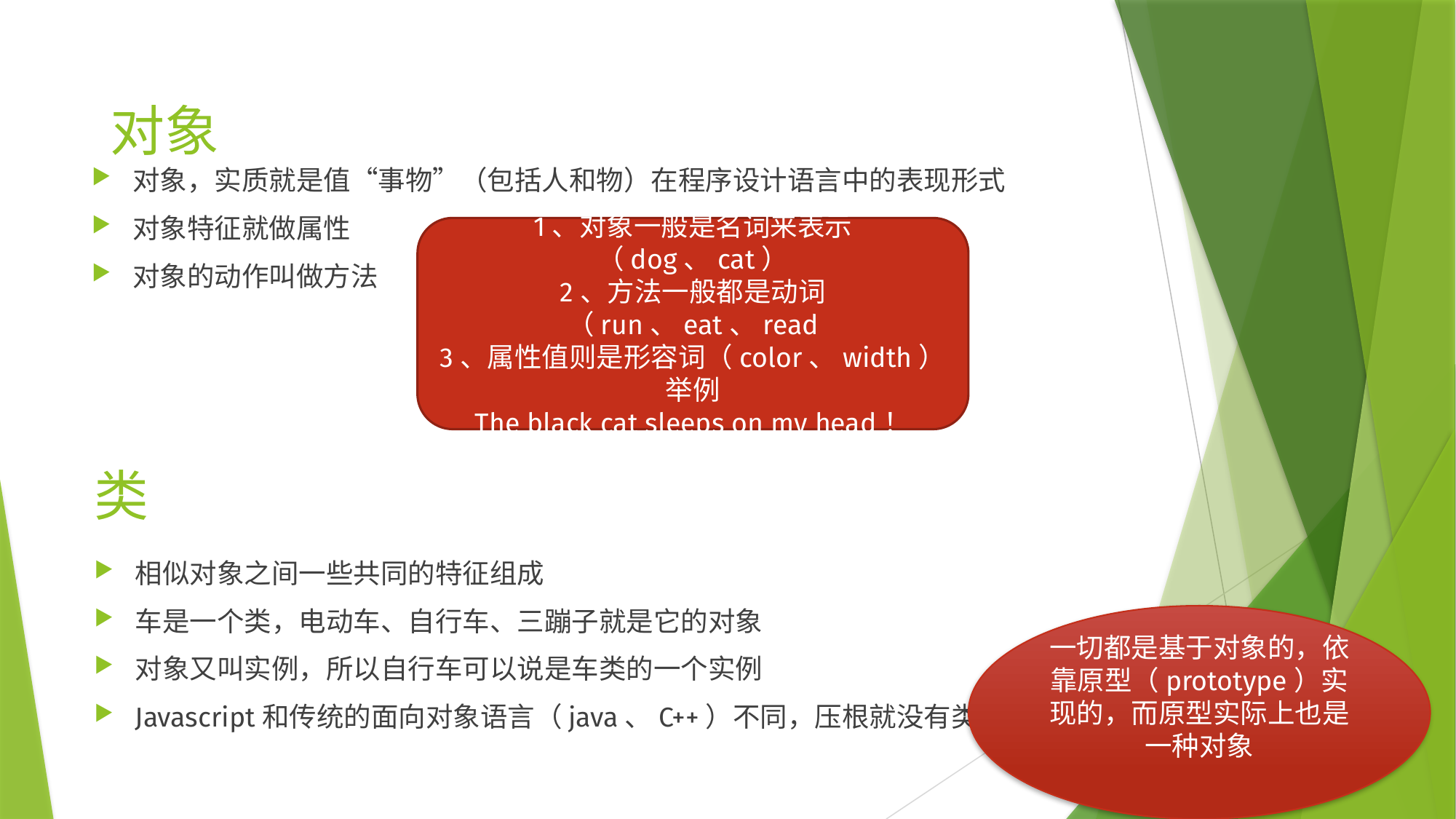

对象
对象，实质就是值“事物”（包括人和物）在程序设计语言中的表现形式
对象特征就做属性
对象的动作叫做方法

1、对象一般是名词来表示（dog、cat）
2、方法一般都是动词（run、eat、read
3、属性值则是形容词（color、width）
举例
The black cat sleeps on my head！
# 类
相似对象之间一些共同的特征组成
车是一个类，电动车、自行车、三蹦子就是它的对象
对象又叫实例，所以自行车可以说是车类的一个实例
Javascript和传统的面向对象语言（java、C++）不同，压根就没有类
一切都是基于对象的，依靠原型（prototype）实现的，而原型实际上也是一种对象